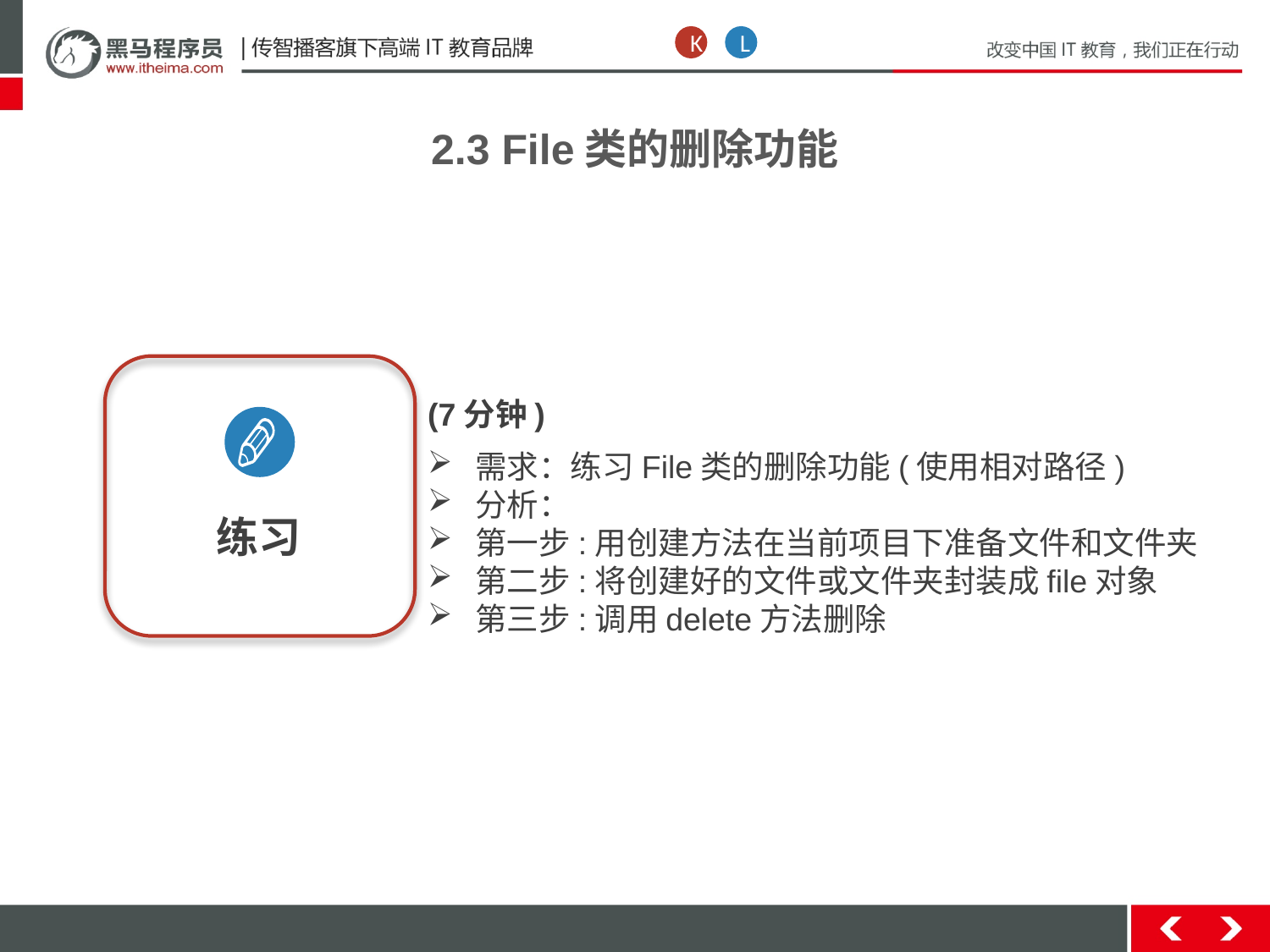

K
L
2.3 File类的删除功能

练习
(7分钟)
需求：练习File类的删除功能(使用相对路径)
分析：
第一步:用创建方法在当前项目下准备文件和文件夹
第二步:将创建好的文件或文件夹封装成file对象
第三步:调用delete方法删除